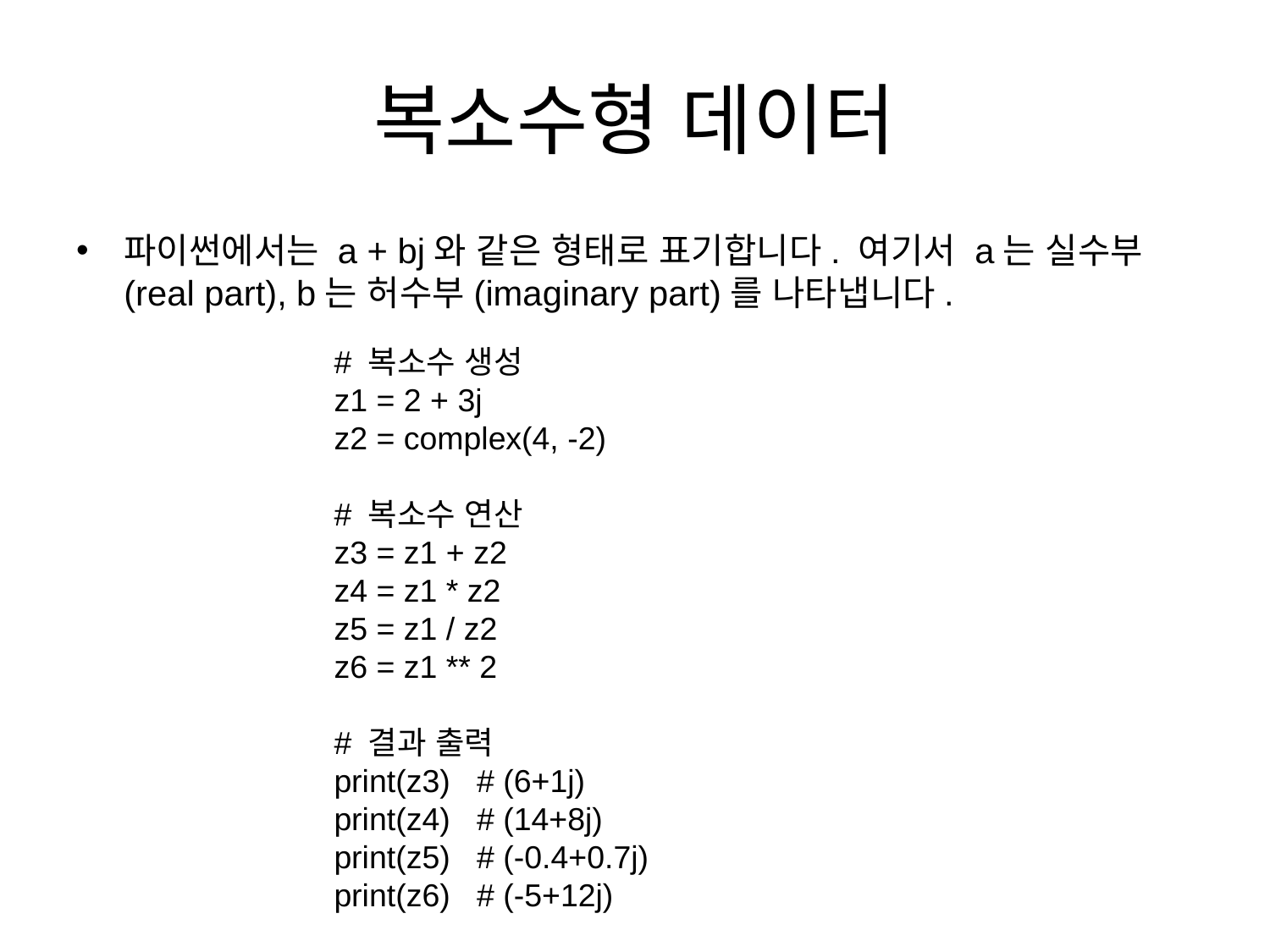

# 복소수형 데이터
파이썬에서는 a + bj와 같은 형태로 표기합니다. 여기서 a는 실수부(real part), b는 허수부(imaginary part)를 나타냅니다.
# 복소수 생성
z1 = 2 + 3j
z2 = complex(4, -2)

# 복소수 연산
z3 = z1 + z2
z4 = z1 * z2
z5 = z1 / z2
z6 = z1 ** 2

# 결과 출력
print(z3)   # (6+1j)
print(z4)   # (14+8j)
print(z5)   # (-0.4+0.7j)
print(z6)   # (-5+12j)